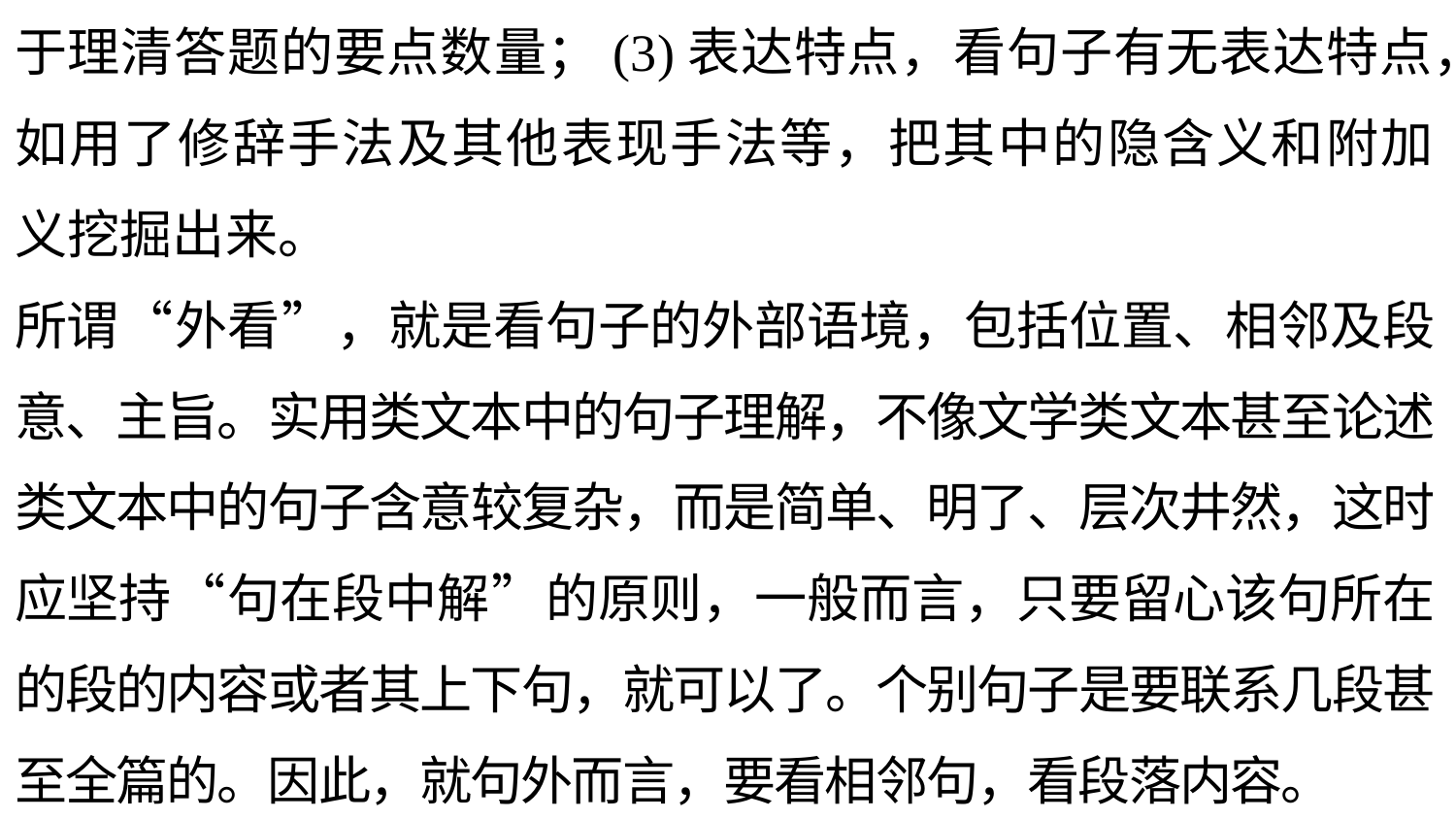

于理清答题的要点数量；(3)表达特点，看句子有无表达特点，如用了修辞手法及其他表现手法等，把其中的隐含义和附加义挖掘出来。
所谓“外看”，就是看句子的外部语境，包括位置、相邻及段意、主旨。实用类文本中的句子理解，不像文学类文本甚至论述类文本中的句子含意较复杂，而是简单、明了、层次井然，这时应坚持“句在段中解”的原则，一般而言，只要留心该句所在的段的内容或者其上下句，就可以了。个别句子是要联系几段甚至全篇的。因此，就句外而言，要看相邻句，看段落内容。